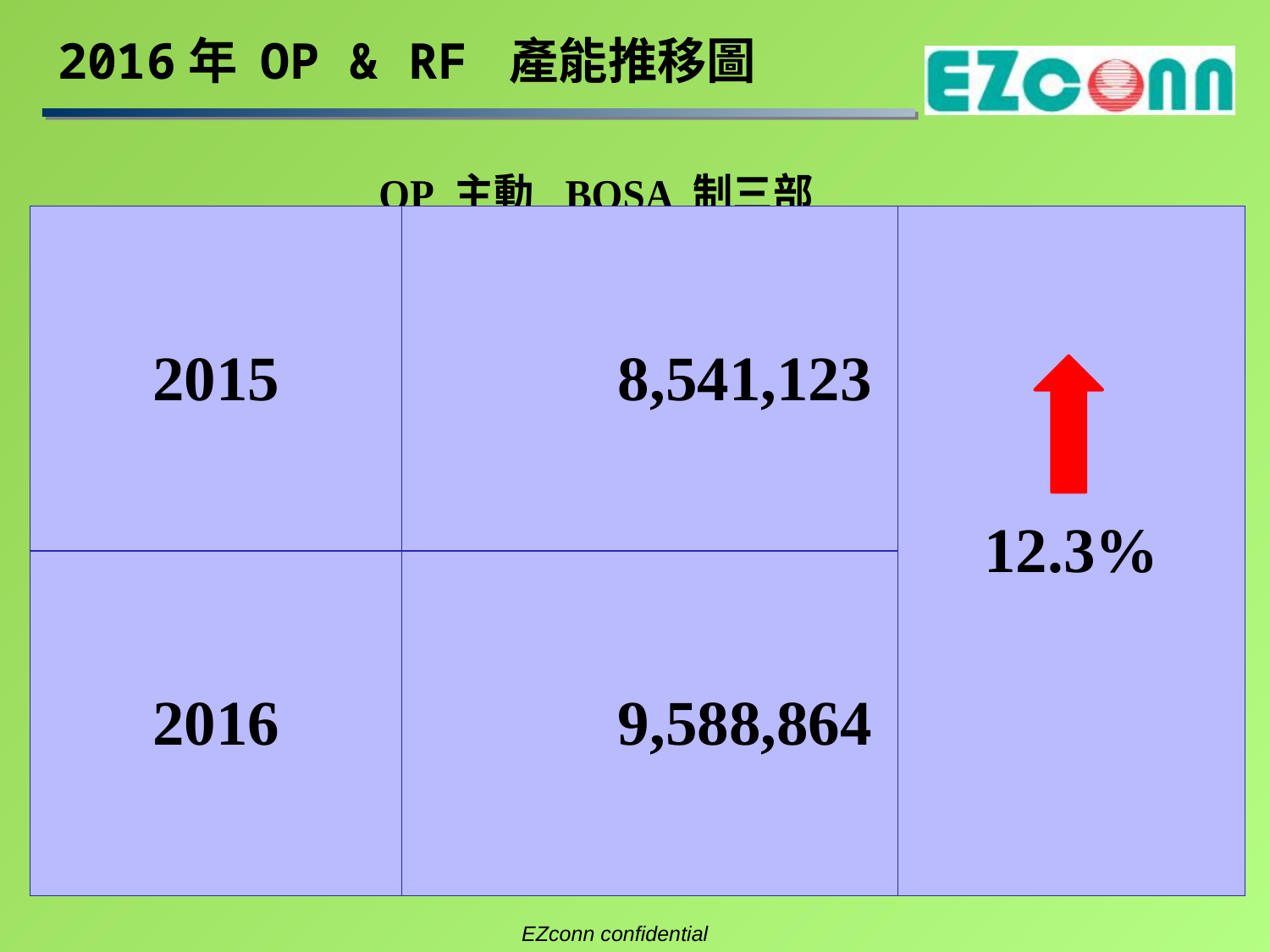

# 2016年 OP & RF 產能推移圖

### Chart: OP 主動  BOSA 制三部

| Category | 2015 | 2016 |
|---|---|---|
| 1 | 620936.0 | 766882.0 |
| 2 | 254066.0 | 475841.0 |
| 3 | 475384.0 | 877456.0 |
| 4 | 640296.0 | 939226.0 |
| 5 | 693260.0 | 853417.0 |
| 6 | 685487.0 | 786530.0 |
| 7 | 725590.0 | 1023937.0 |
| 8 | 746484.0 | 990024.0 |
| 9 | 918954.0 | 909335.0 |
| 10 | 900727.0 | 697958.0 |
| 11 | 938345.0 | 617100.0 |
| 12 | 941594.0 | 651158.0 |
| 2015 | 8,541,123 | 12.3% |
| --- | --- | --- |
| 2016 | 9,588,864 |  |